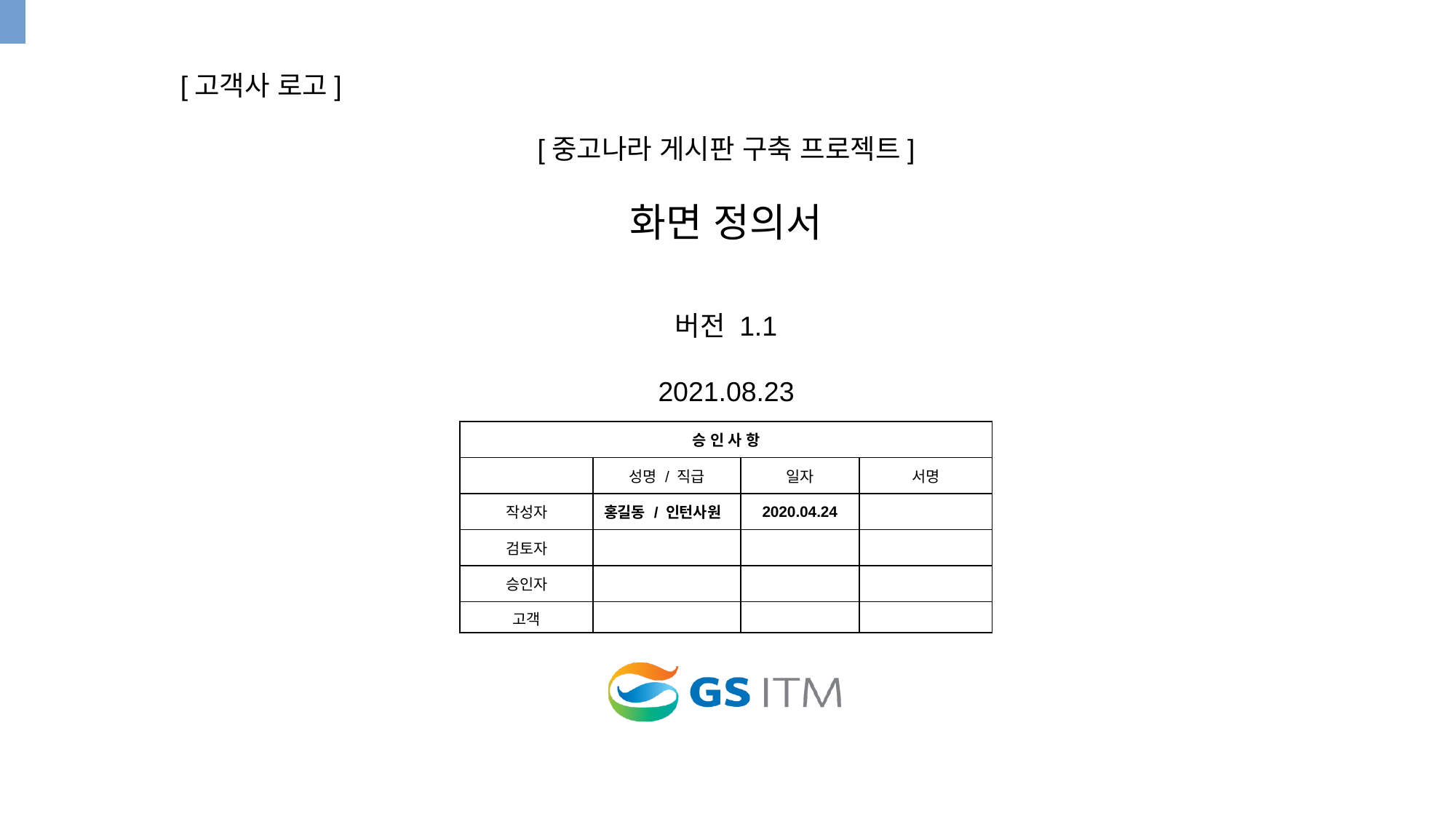

[고객사 로고]
[중고나라 게시판 구축 프로젝트]

화면 정의서

버전 1.1

2021.08.23
| 승 인 사 항 |  |  |  |
| --- | --- | --- | --- |
|  | 성명 / 직급 | 일자 | 서명 |
| 작성자 | 홍길동 / 인턴사원 | 2020.04.24 |  |
| 검토자 |  |  |  |
| 승인자 |  |  |  |
| 고객 |  |  |  |